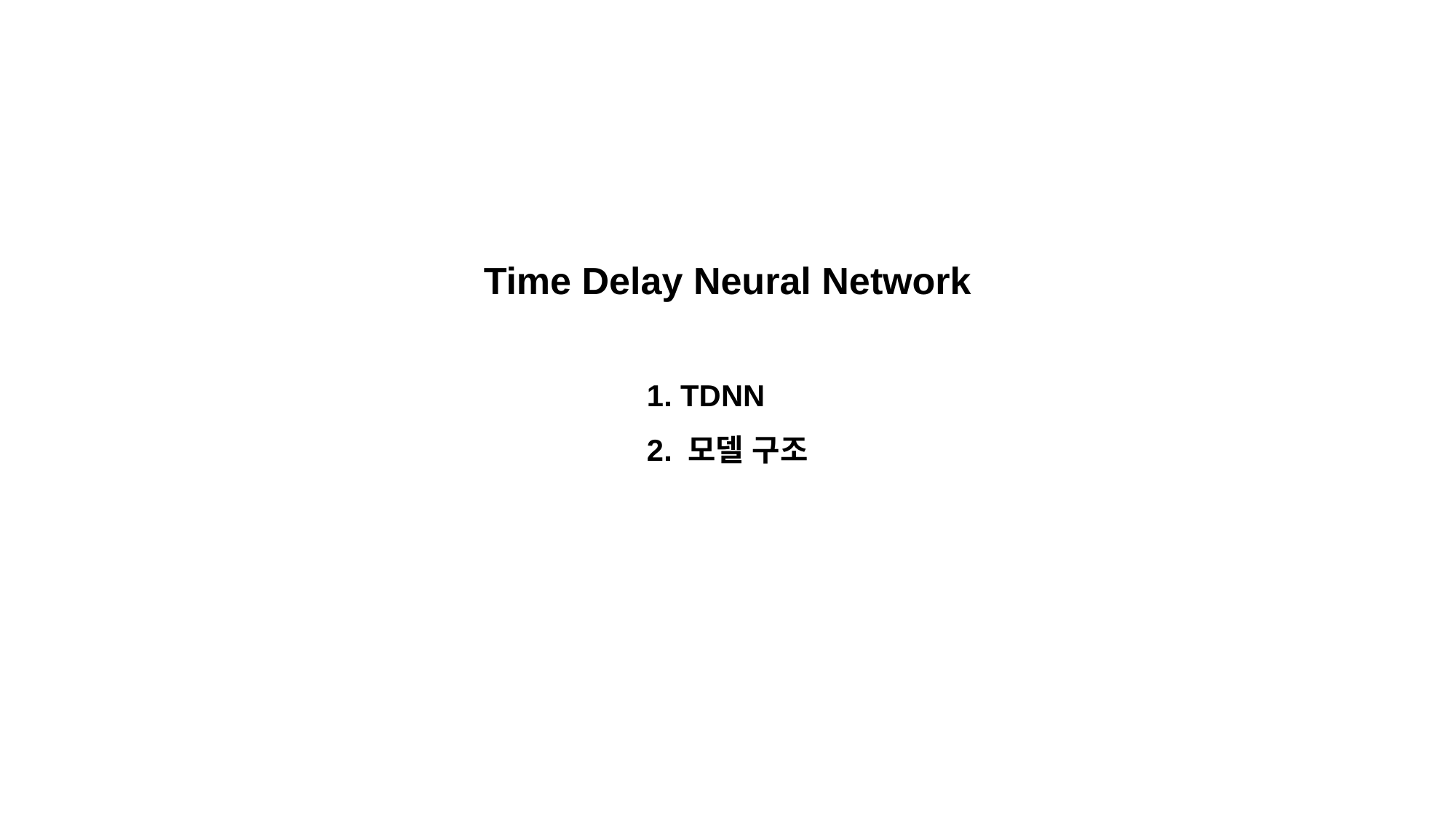

Time Delay Neural Network
1. TDNN
2. 모델 구조